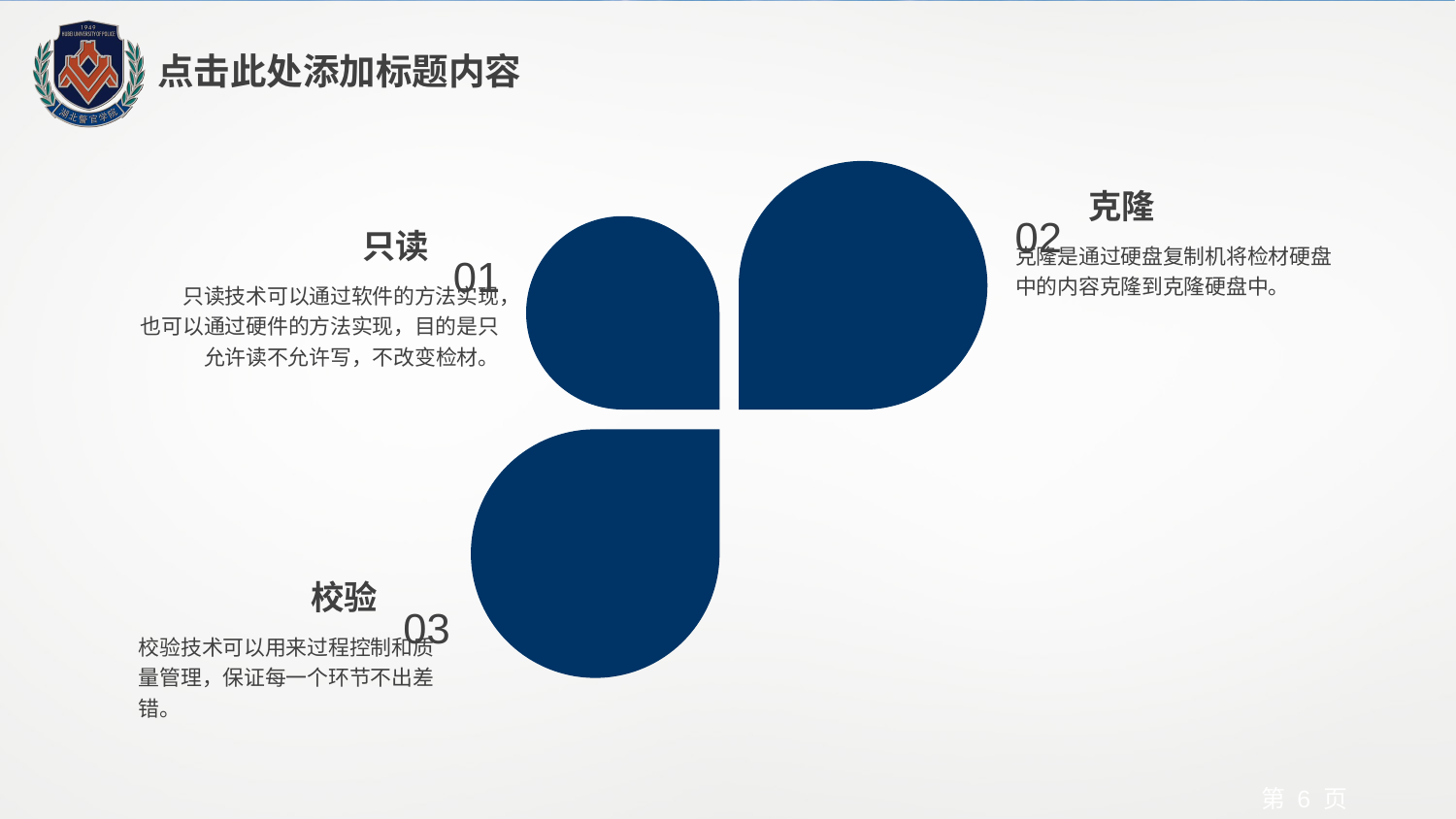

点击此处添加标题内容

02
克隆
01

只读
克隆是通过硬盘复制机将检材硬盘中的内容克隆到克隆硬盘中。
　　只读技术可以通过软件的方法实现，也可以通过硬件的方法实现，目的是只允许读不允许写，不改变检材。

03
校验
校验技术可以用来过程控制和质量管理，保证每一个环节不出差错。